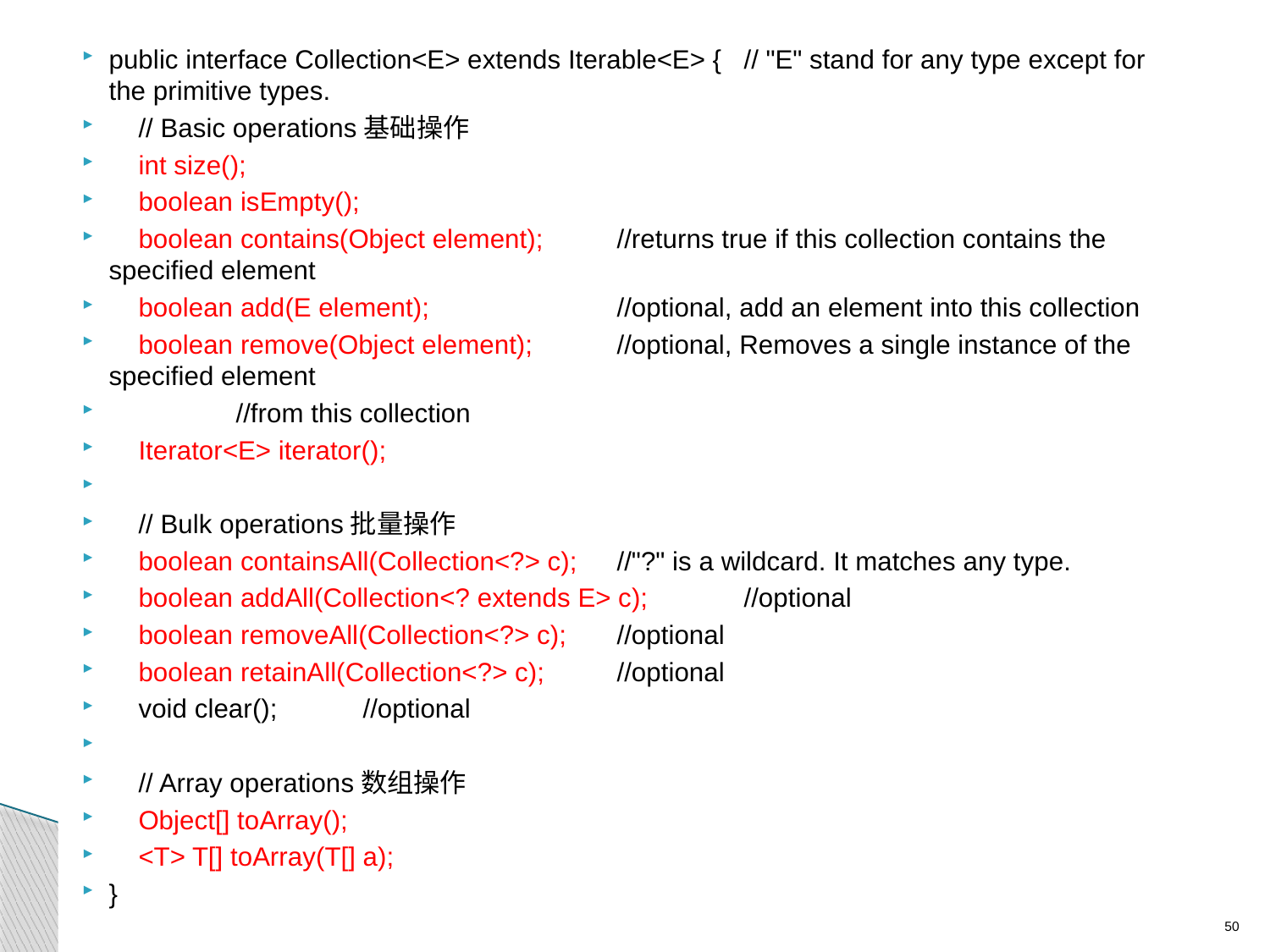

public interface Collection<E> extends Iterable<E> {	// "E" stand for any type except for the primitive types.
    // Basic operations基础操作
    int size();
    boolean isEmpty();
    boolean contains(Object element);	//returns true if this collection contains the specified element
    boolean add(E element);         	//optional, add an element into this collection
    boolean remove(Object element); 	//optional, Removes a single instance of the specified element
	//from this collection
    Iterator<E> iterator();

    // Bulk operations批量操作
    boolean containsAll(Collection<?> c);	//"?" is a wildcard. It matches any type.
    boolean addAll(Collection<? extends E> c); 	//optional
    boolean removeAll(Collection<?> c);	//optional
    boolean retainAll(Collection<?> c);        	//optional
    void clear();         	//optional

    // Array operations数组操作
    Object[] toArray();
    <T> T[] toArray(T[] a);
}

50